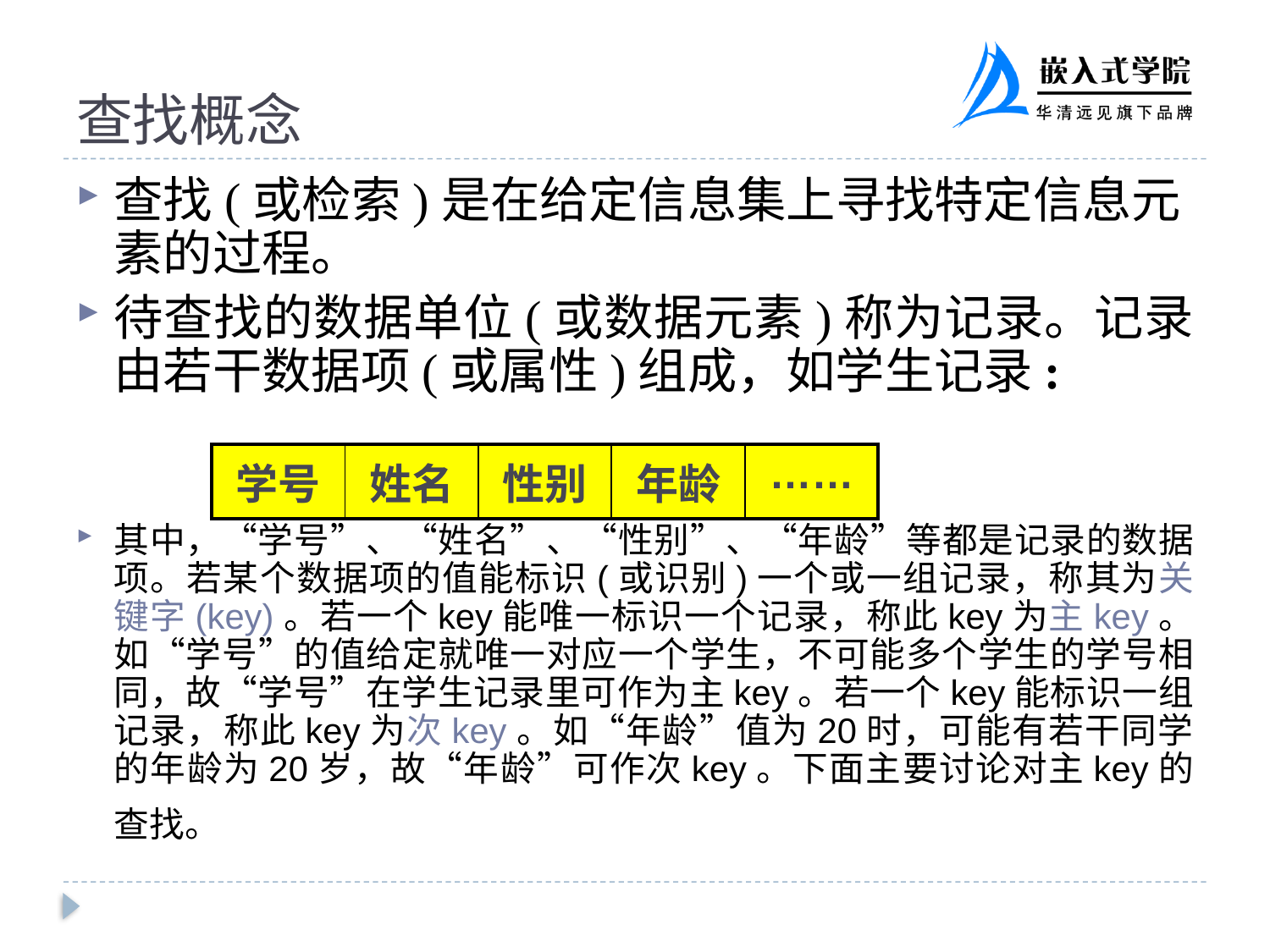

# 查找概念
查找(或检索)是在给定信息集上寻找特定信息元素的过程。
待查找的数据单位(或数据元素)称为记录。记录由若干数据项(或属性)组成，如学生记录:

其中，“学号”、“姓名”、“性别”、“年龄”等都是记录的数据项。若某个数据项的值能标识(或识别)一个或一组记录，称其为关键字(key)。若一个key能唯一标识一个记录，称此key为主key。如“学号”的值给定就唯一对应一个学生，不可能多个学生的学号相同，故“学号”在学生记录里可作为主key。若一个key能标识一组记录，称此key为次key。如“年龄”值为20时，可能有若干同学的年龄为20岁，故“年龄”可作次key。下面主要讨论对主key的查找。
| 学号 | 姓名 | 性别 | 年龄 | …… |
| --- | --- | --- | --- | --- |
148